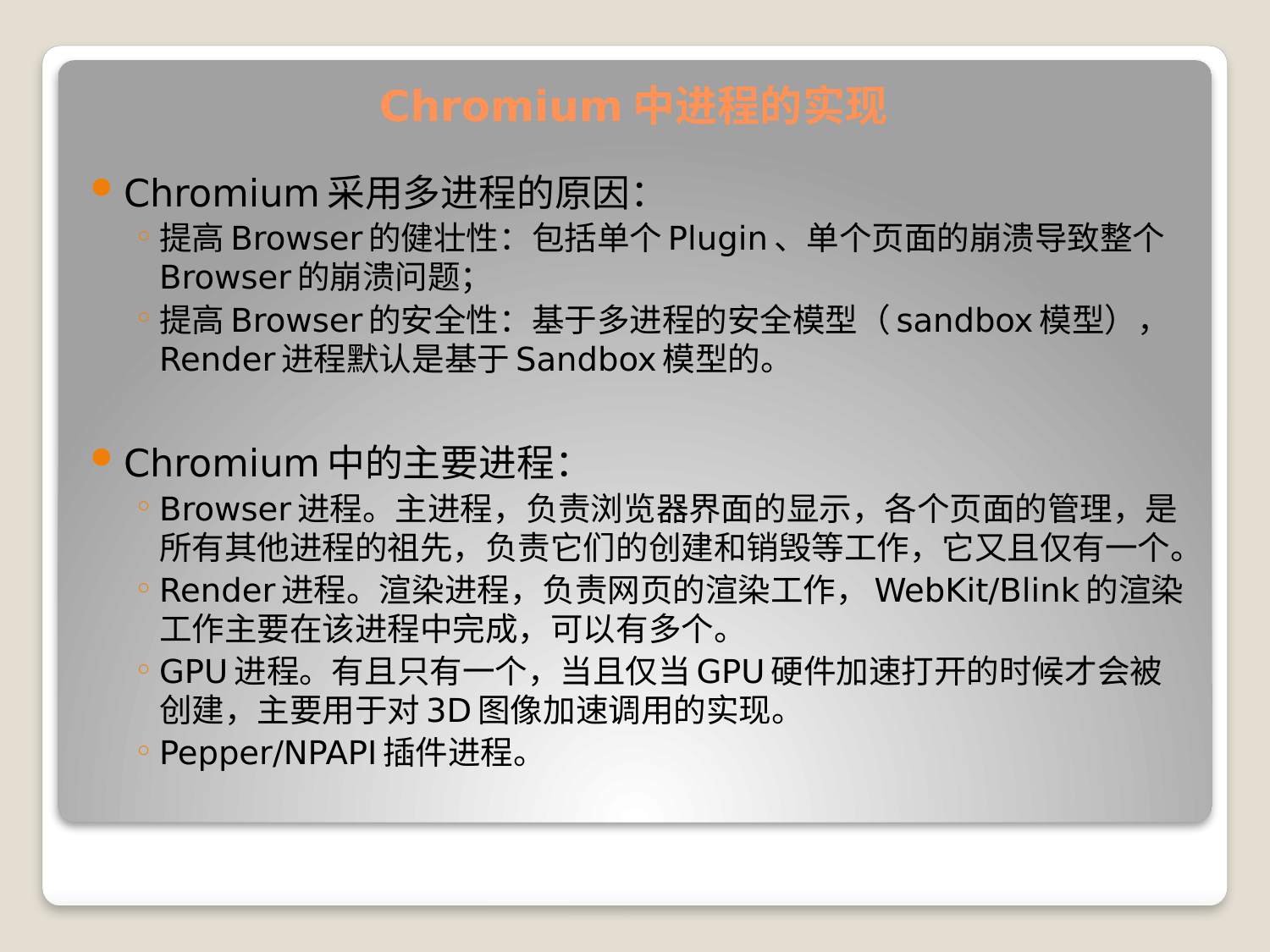

# Chromium中进程的实现
Chromium采用多进程的原因：
提高Browser的健壮性：包括单个Plugin、单个页面的崩溃导致整个Browser的崩溃问题；
提高Browser的安全性：基于多进程的安全模型（sandbox模型），Render进程默认是基于Sandbox模型的。

Chromium中的主要进程：
Browser进程。主进程，负责浏览器界面的显示，各个页面的管理，是所有其他进程的祖先，负责它们的创建和销毁等工作，它又且仅有一个。
Render进程。渲染进程，负责网页的渲染工作，WebKit/Blink的渲染工作主要在该进程中完成，可以有多个。
GPU进程。有且只有一个，当且仅当GPU硬件加速打开的时候才会被创建，主要用于对3D图像加速调用的实现。
Pepper/NPAPI插件进程。